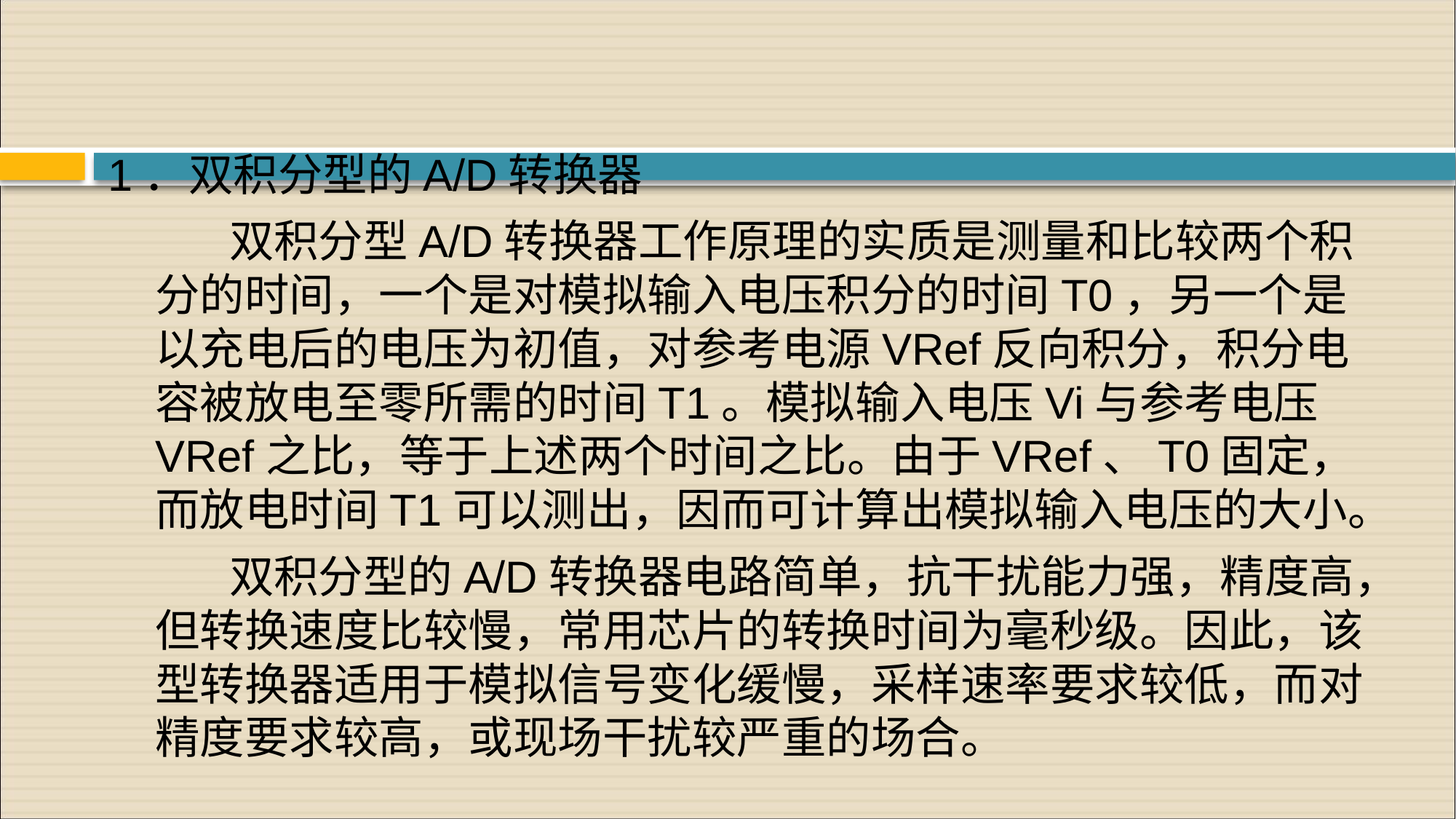

#
1．双积分型的A/D转换器
           双积分型A/D转换器工作原理的实质是测量和比较两个积分的时间，一个是对模拟输入电压积分的时间T0，另一个是以充电后的电压为初值，对参考电源VRef反向积分，积分电容被放电至零所需的时间T1。模拟输入电压Vi与参考电压VRef之比，等于上述两个时间之比。由于VRef、T0固定，而放电时间T1可以测出，因而可计算出模拟输入电压的大小。
           双积分型的A/D转换器电路简单，抗干扰能力强，精度高，但转换速度比较慢，常用芯片的转换时间为毫秒级。因此，该型转换器适用于模拟信号变化缓慢，采样速率要求较低，而对精度要求较高，或现场干扰较严重的场合。